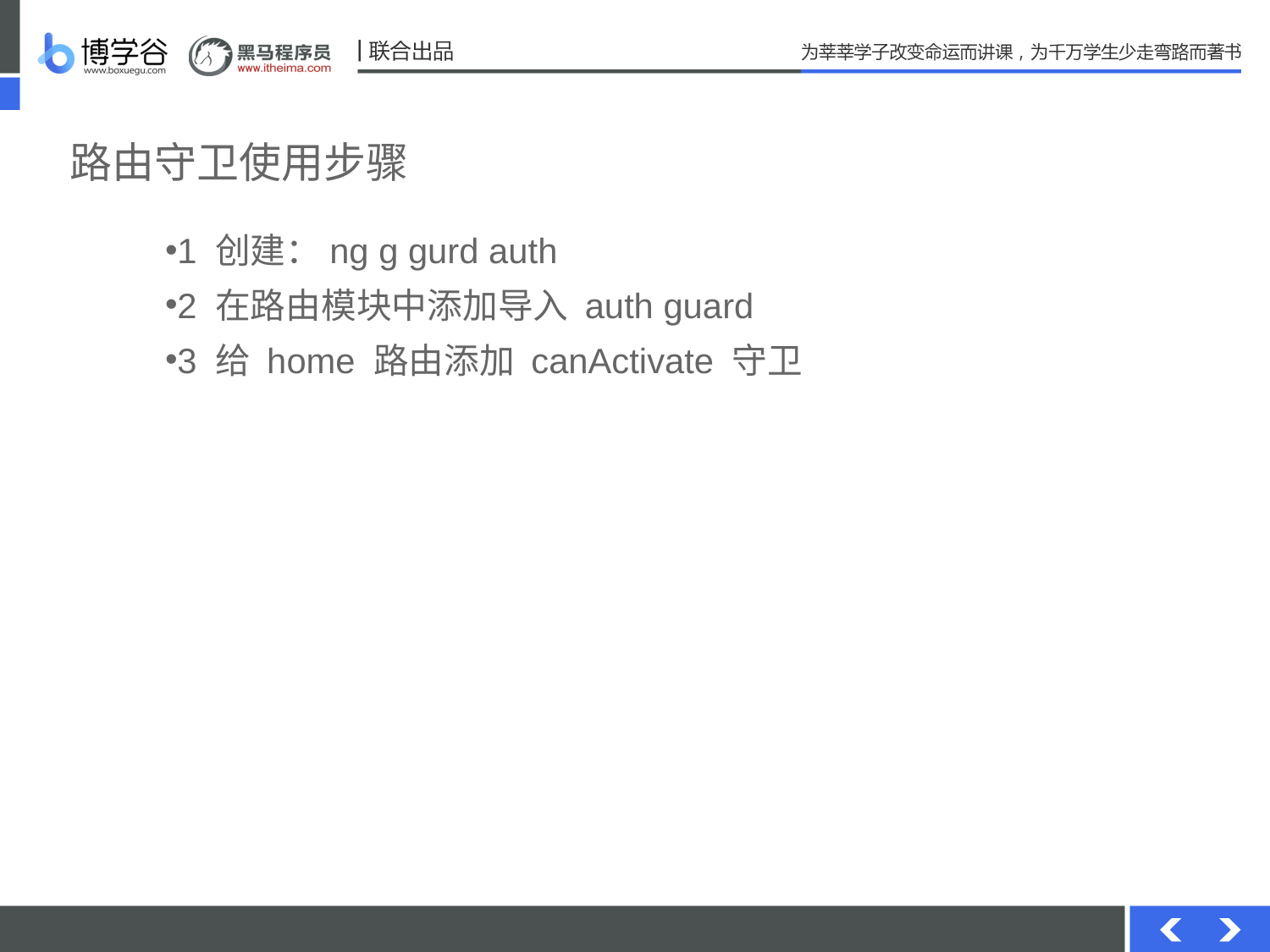

# 路由守卫使用步骤
1 创建：ng g gurd auth
2 在路由模块中添加导入 auth guard
3 给 home 路由添加 canActivate 守卫